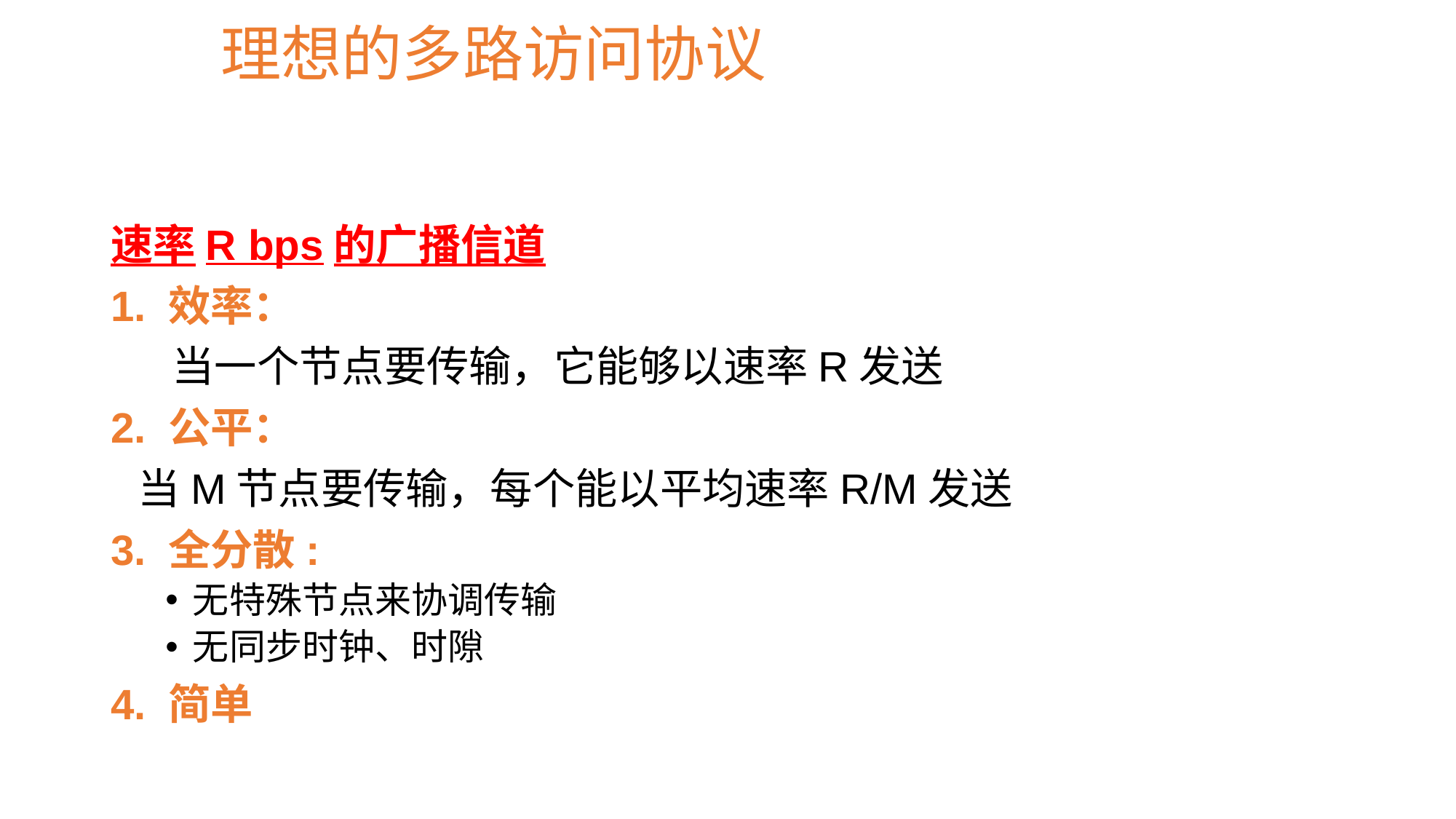

速率R bps的广播信道
1. 效率：
	当一个节点要传输，它能够以速率R发送
2. 公平：
	当M节点要传输，每个能以平均速率R/M发送
3. 全分散:
无特殊节点来协调传输
无同步时钟、时隙
4. 简单
 理想的多路访问协议